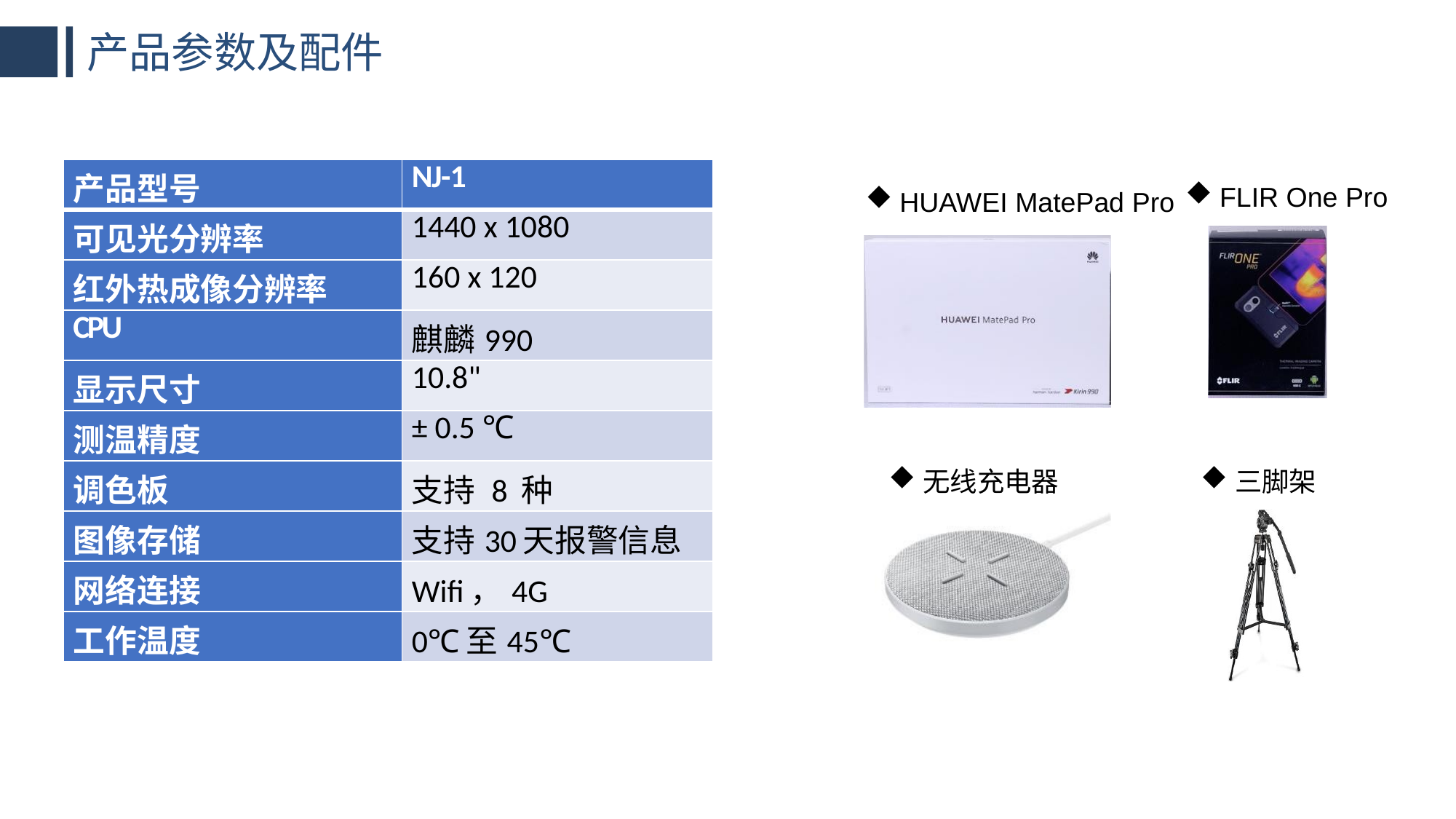

产品参数及配件
产品参数及配件

| 产品型号 | NJ-1 |
| --- | --- |
| 可见光分辨率 | 1440 x 1080 |
| 红外热成像分辨率 | 160 x 120 |
| CPU | 麒麟990 |
| 显示尺寸 | 10.8" |
| 测温精度 | ± 0.5 ℃ |
| 调色板 | 支持 8 种 |
| 图像存储 | 支持30天报警信息 |
| 网络连接 | Wifi，4G |
| 工作温度 | 0℃至45℃ |
FLIR One Pro
HUAWEI MatePad Pro

三脚架
无线充电器